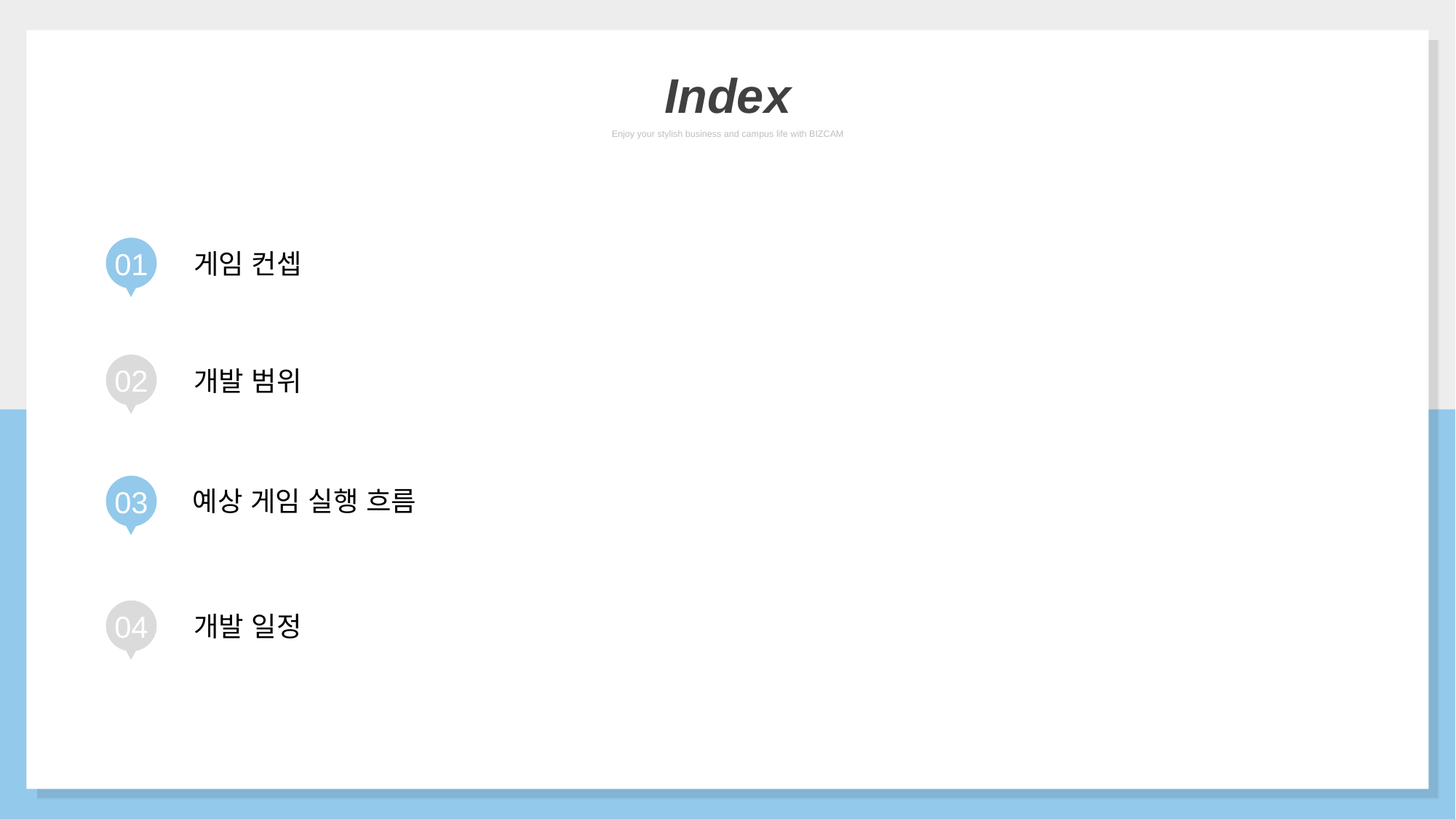

Index
Enjoy your stylish business and campus life with BIZCAM
01
게임 컨셉
02
개발 범위
03
예상 게임 실행 흐름
04
개발 일정